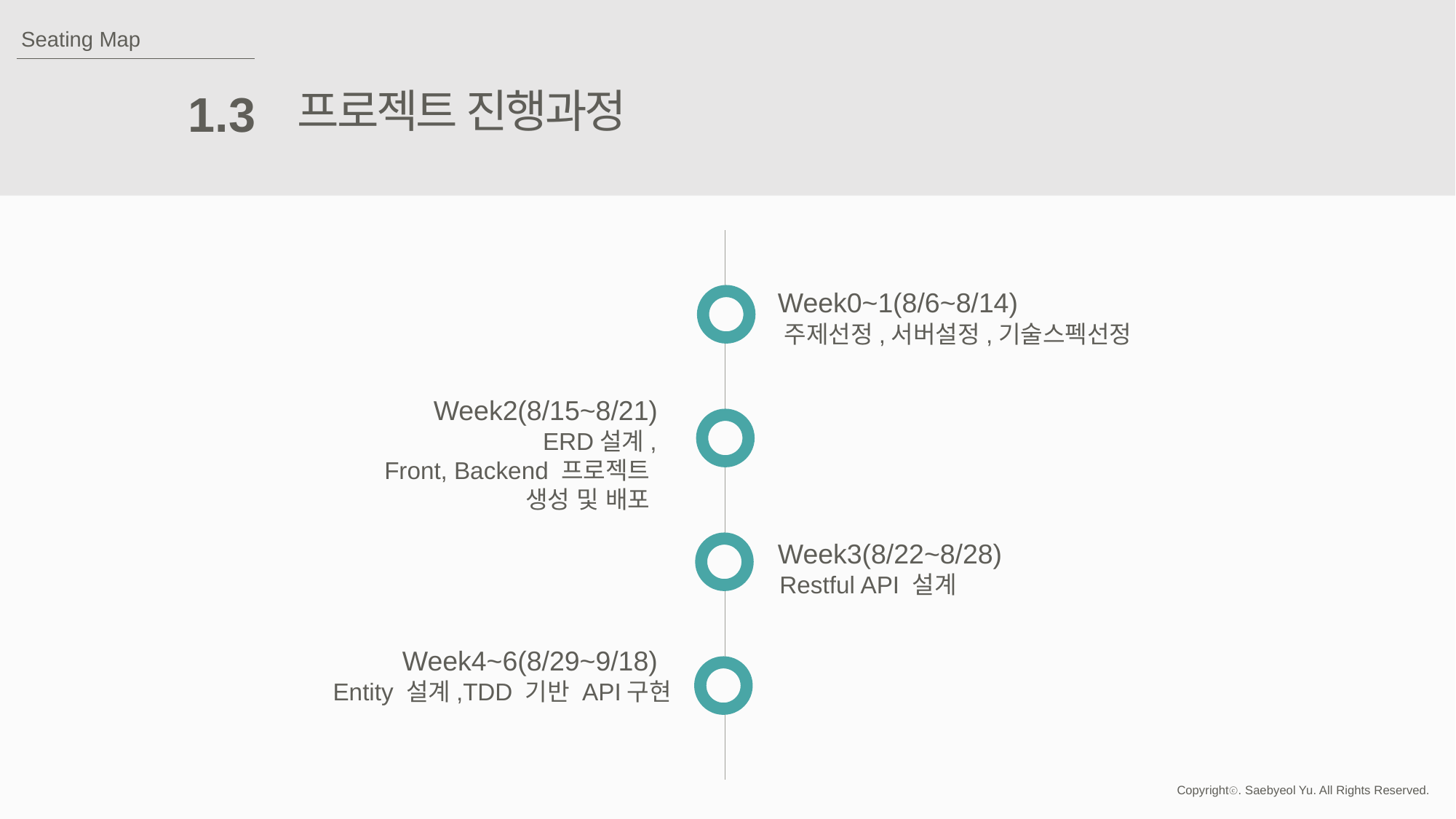

Seating Map
프로젝트 진행과정
1.3

Week0~1(8/6~8/14)
주제선정,서버설정,기술스펙선정
Week2(8/15~8/21)
ERD설계,
Front, Backend 프로젝트
생성 및 배포
Week3(8/22~8/28)
Restful API 설계
Week4~6(8/29~9/18)
Entity 설계,TDD 기반 API구현